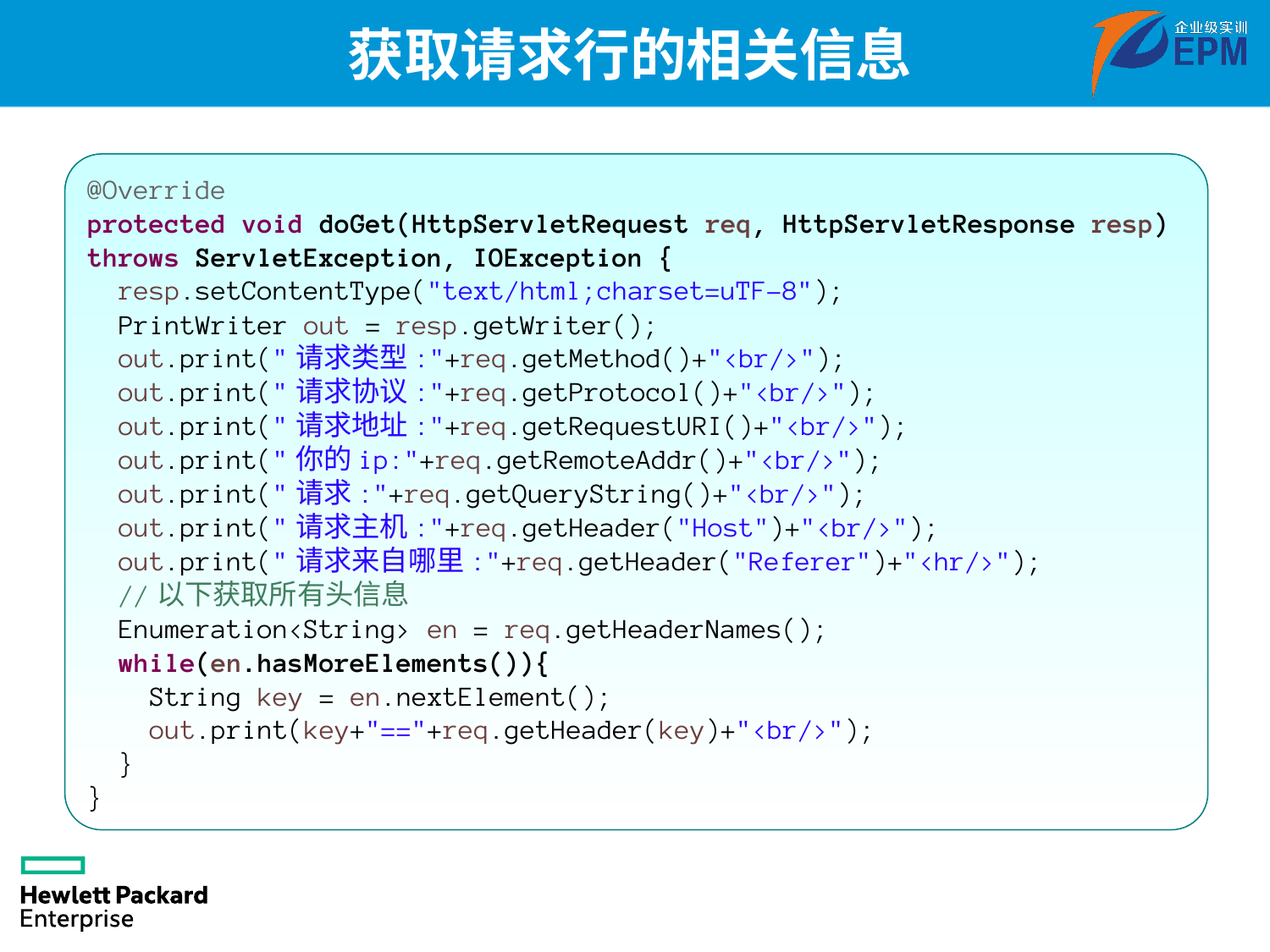

# 获取请求行的相关信息
@Override
protected void doGet(HttpServletRequest req, HttpServletResponse resp) throws ServletException, IOException {
  resp.setContentType("text/html;charset=uTF-8");
  PrintWriter out = resp.getWriter();
  out.print("请求类型:"+req.getMethod()+"<br/>");
  out.print("请求协议:"+req.getProtocol()+"<br/>");
  out.print("请求地址:"+req.getRequestURI()+"<br/>");
  out.print("你的ip:"+req.getRemoteAddr()+"<br/>");
  out.print("请求:"+req.getQueryString()+"<br/>");
  out.print("请求主机:"+req.getHeader("Host")+"<br/>");
  out.print("请求来自哪里:"+req.getHeader("Referer")+"<hr/>");
  //以下获取所有头信息
  Enumeration<String> en = req.getHeaderNames();
  while(en.hasMoreElements()){
    String key = en.nextElement();
    out.print(key+"=="+req.getHeader(key)+"<br/>");
  }
}